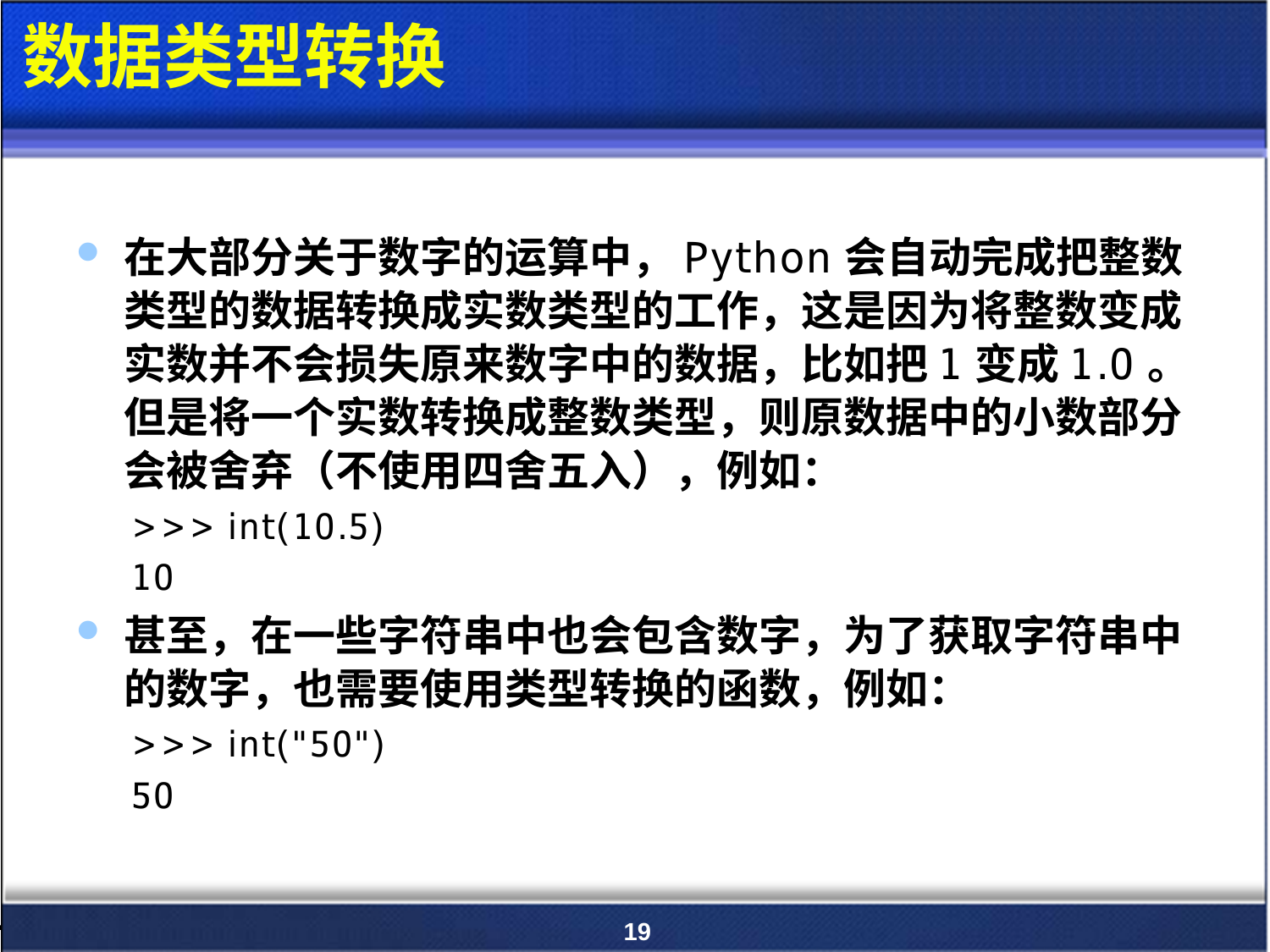

# 数据类型转换
在大部分关于数字的运算中，Python会自动完成把整数类型的数据转换成实数类型的工作，这是因为将整数变成实数并不会损失原来数字中的数据，比如把1变成1.0。但是将一个实数转换成整数类型，则原数据中的小数部分会被舍弃（不使用四舍五入），例如：
>>> int(10.5)
10
甚至，在一些字符串中也会包含数字，为了获取字符串中的数字，也需要使用类型转换的函数，例如：
>>> int("50")
50

19